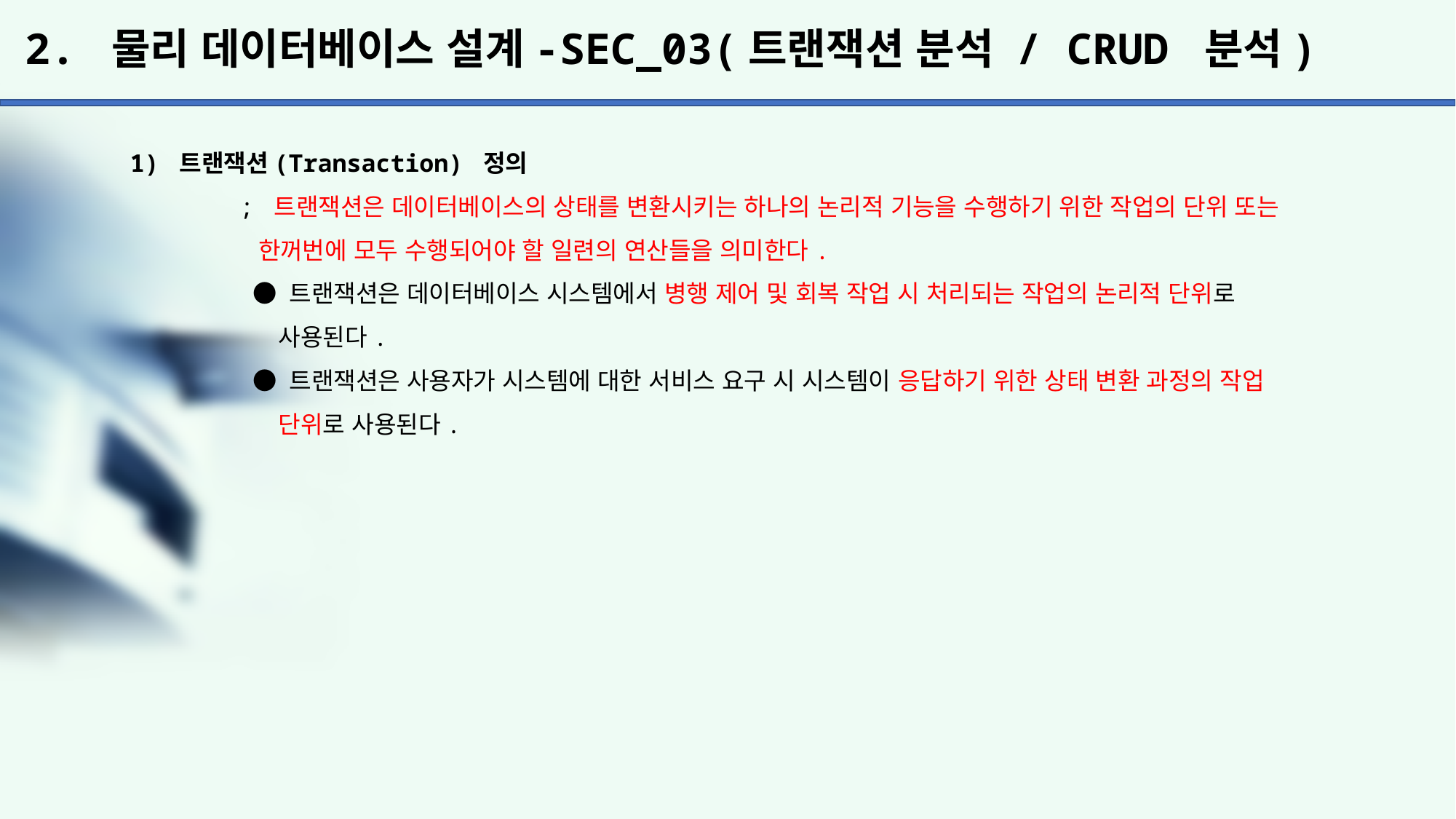

# 2. 물리 데이터베이스 설계-SEC_03(트랜잭션 분석 / CRUD 분석)
1) 트랜잭션(Transaction) 정의
	; 트랜잭션은 데이터베이스의 상태를 변환시키는 하나의 논리적 기능을 수행하기 위한 작업의 단위 또는
	  한꺼번에 모두 수행되어야 할 일련의 연산들을 의미한다.
	  ● 트랜잭션은 데이터베이스 시스템에서 병행 제어 및 회복 작업 시 처리되는 작업의 논리적 단위로
	     사용된다.
	  ● 트랜잭션은 사용자가 시스템에 대한 서비스 요구 시 시스템이 응답하기 위한 상태 변환 과정의 작업
	     단위로 사용된다.